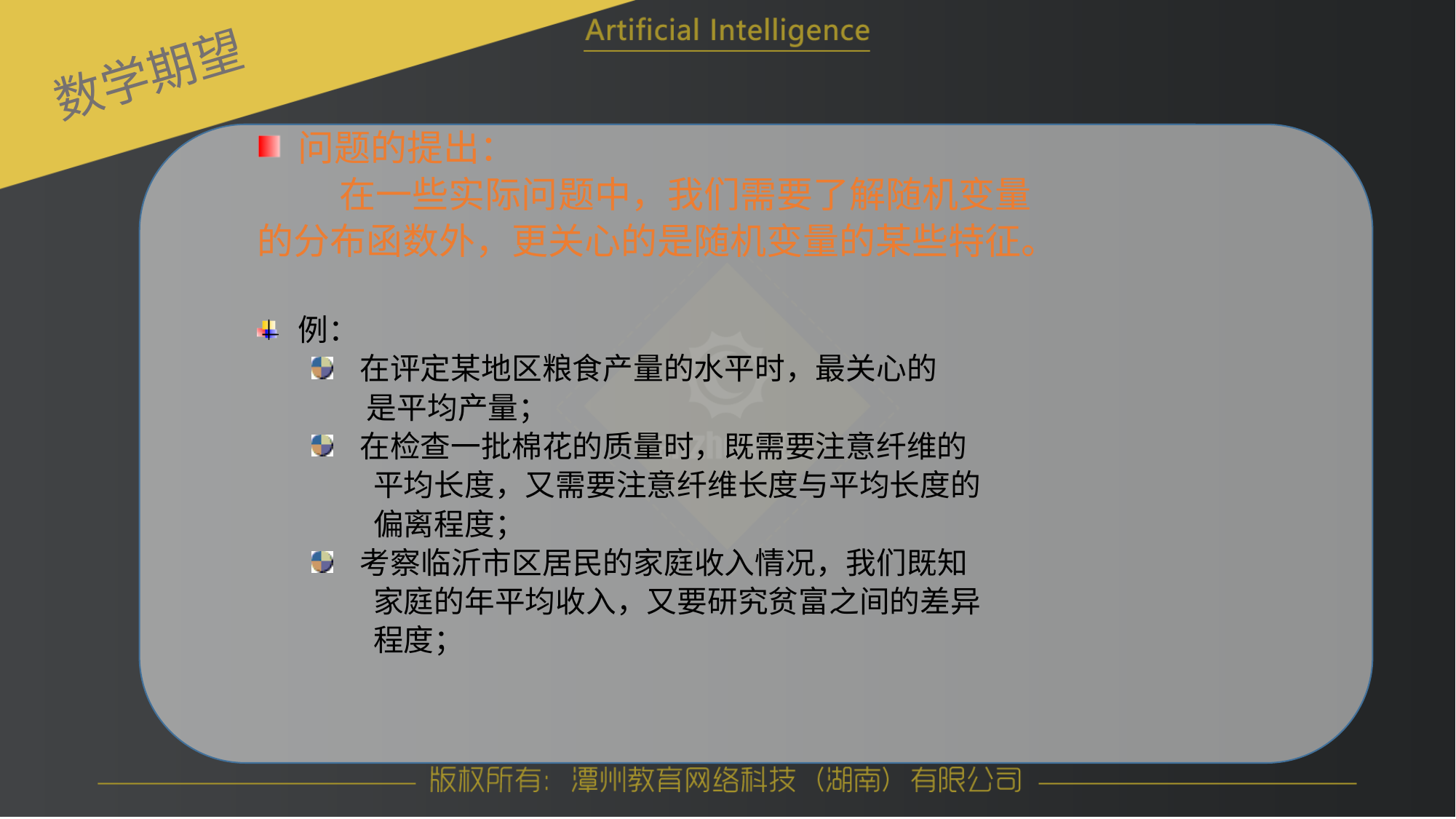

数学期望

问题的提出：
	    在一些实际问题中，我们需要了解随机变量
的分布函数外，更关心的是随机变量的某些特征。

例：
 在评定某地区粮食产量的水平时，最关心的
	  是平均产量；
 在检查一批棉花的质量时，既需要注意纤维的
	   平均长度，又需要注意纤维长度与平均长度的
	   偏离程度；
 考察临沂市区居民的家庭收入情况，我们既知
	   家庭的年平均收入，又要研究贫富之间的差异
	   程度；